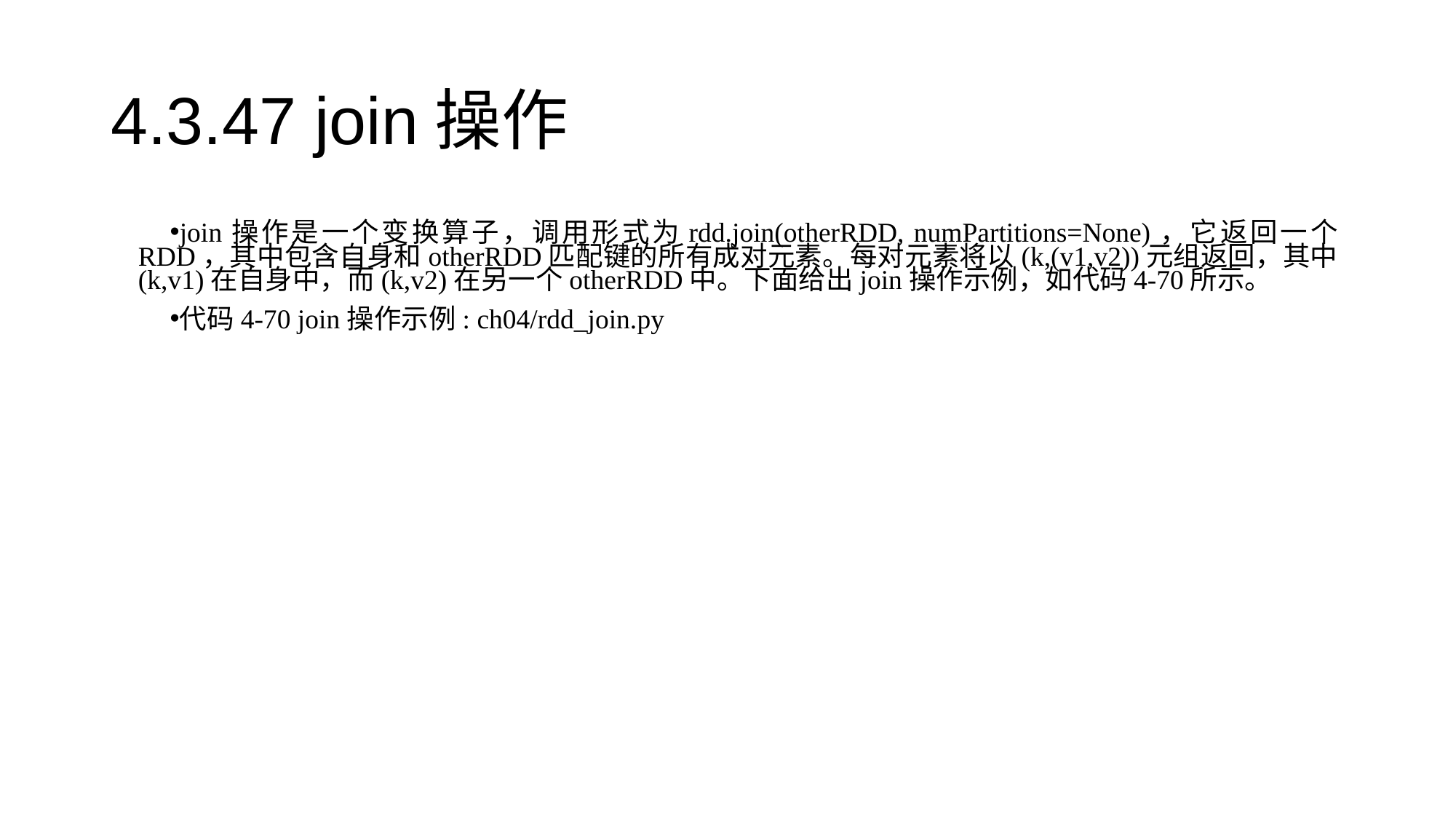

# 4.3.47 join操作
join操作是一个变换算子，调用形式为rdd.join(otherRDD, numPartitions=None)，它返回一个RDD，其中包含自身和otherRDD匹配键的所有成对元素。每对元素将以(k,(v1,v2))元组返回，其中(k,v1)在自身中，而(k,v2)在另一个otherRDD中。下面给出join操作示例，如代码4-70所示。
代码4-70 join操作示例: ch04/rdd_join.py